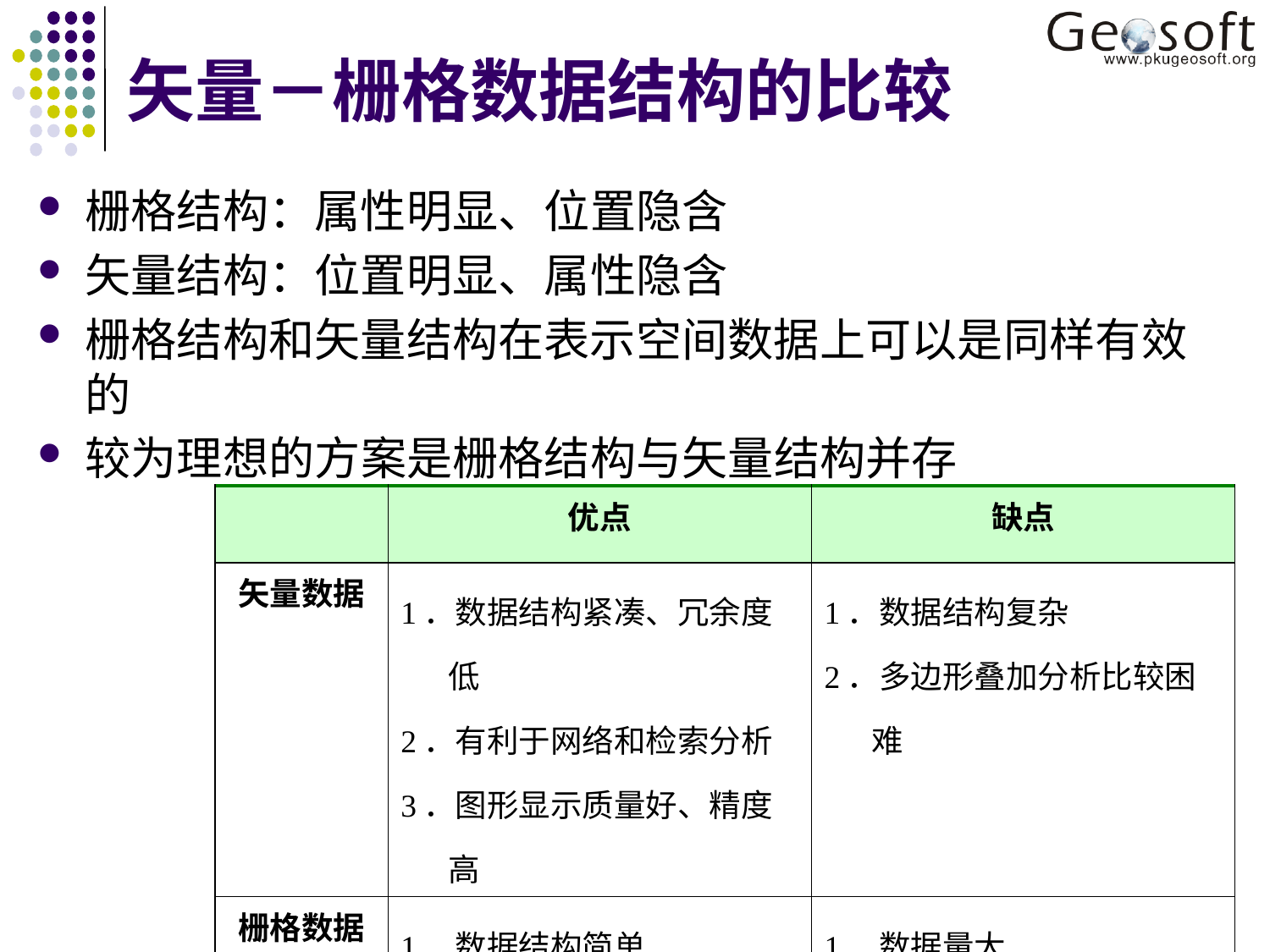

# 矢量－栅格数据结构的比较
栅格结构：属性明显、位置隐含
矢量结构：位置明显、属性隐含
栅格结构和矢量结构在表示空间数据上可以是同样有效的
较为理想的方案是栅格结构与矢量结构并存
|  | 优点 | 缺点 |
| --- | --- | --- |
| 矢量数据 | 1．数据结构紧凑、冗余度低 2．有利于网络和检索分析 3．图形显示质量好、精度高 | 1．数据结构复杂 2．多边形叠加分析比较困难 |
| 栅格数据 | 1．数据结构简单 2．便于空间分析和地表模拟 3．现势性较强 | 1．数据量大 2．投影转换比较复杂 |